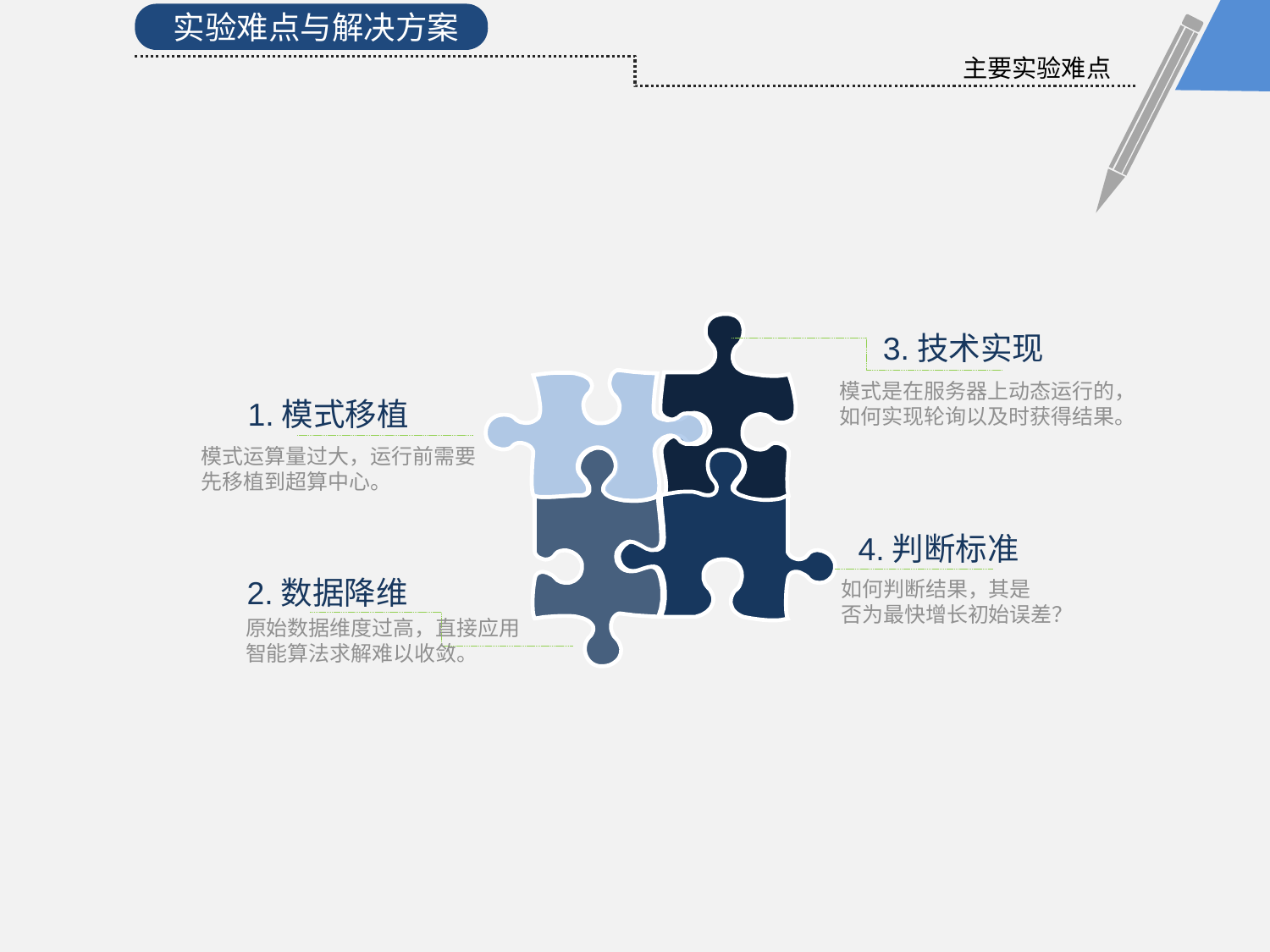

实验难点与解决方案

主要实验难点

3.技术实现

模式是在服务器上动态运行的，
如何实现轮询以及时获得结果。
1.模式移植
模式运算量过大，运行前需要
先移植到超算中心。

4.判断标准
如何判断结果，其是
否为最快增长初始误差？
2.数据降维
原始数据维度过高，直接应用
智能算法求解难以收敛。